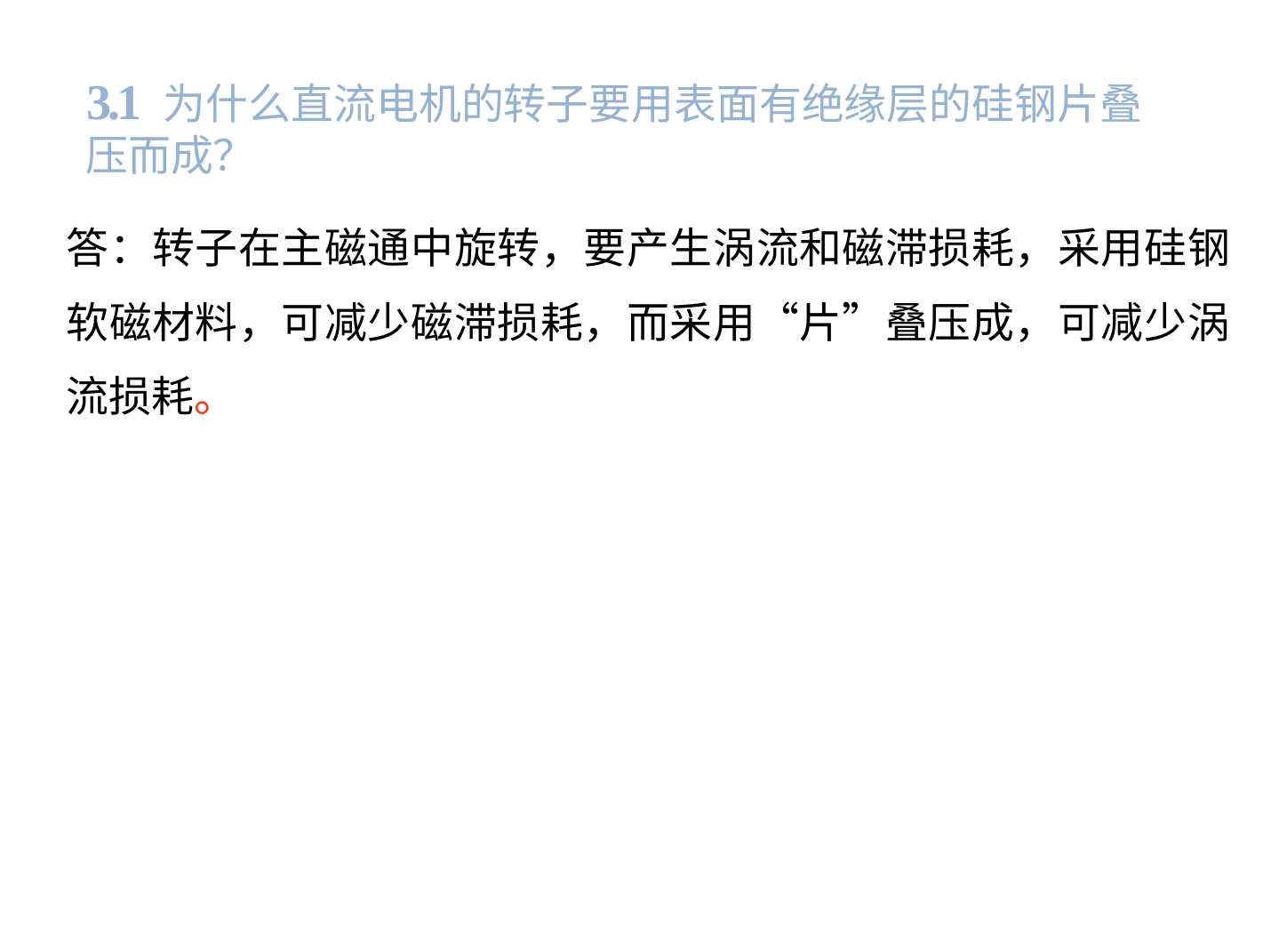

3.1 为什么直流电机的转子要用表面有绝缘层的硅钢片叠压而成？
答：转子在主磁通中旋转，要产生涡流和磁滞损耗，采用硅钢软磁材料，可减少磁滞损耗，而采用“片”叠压成，可减少涡流损耗。